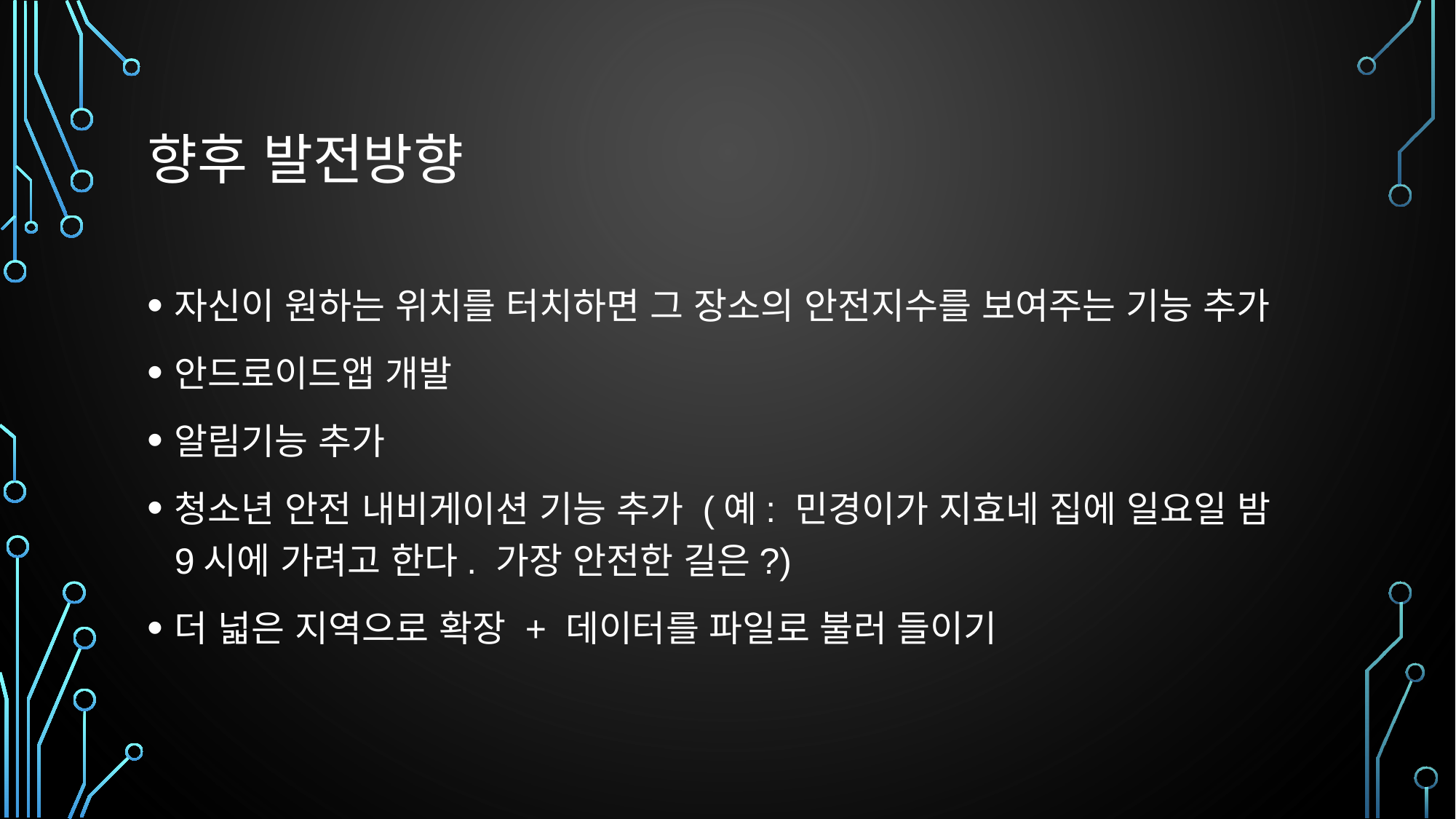

# 향후 발전방향
자신이 원하는 위치를 터치하면 그 장소의 안전지수를 보여주는 기능 추가
안드로이드앱 개발
알림기능 추가
청소년 안전 내비게이션 기능 추가 (예: 민경이가 지효네 집에 일요일 밤 9시에 가려고 한다. 가장 안전한 길은?)
더 넓은 지역으로 확장 + 데이터를 파일로 불러 들이기